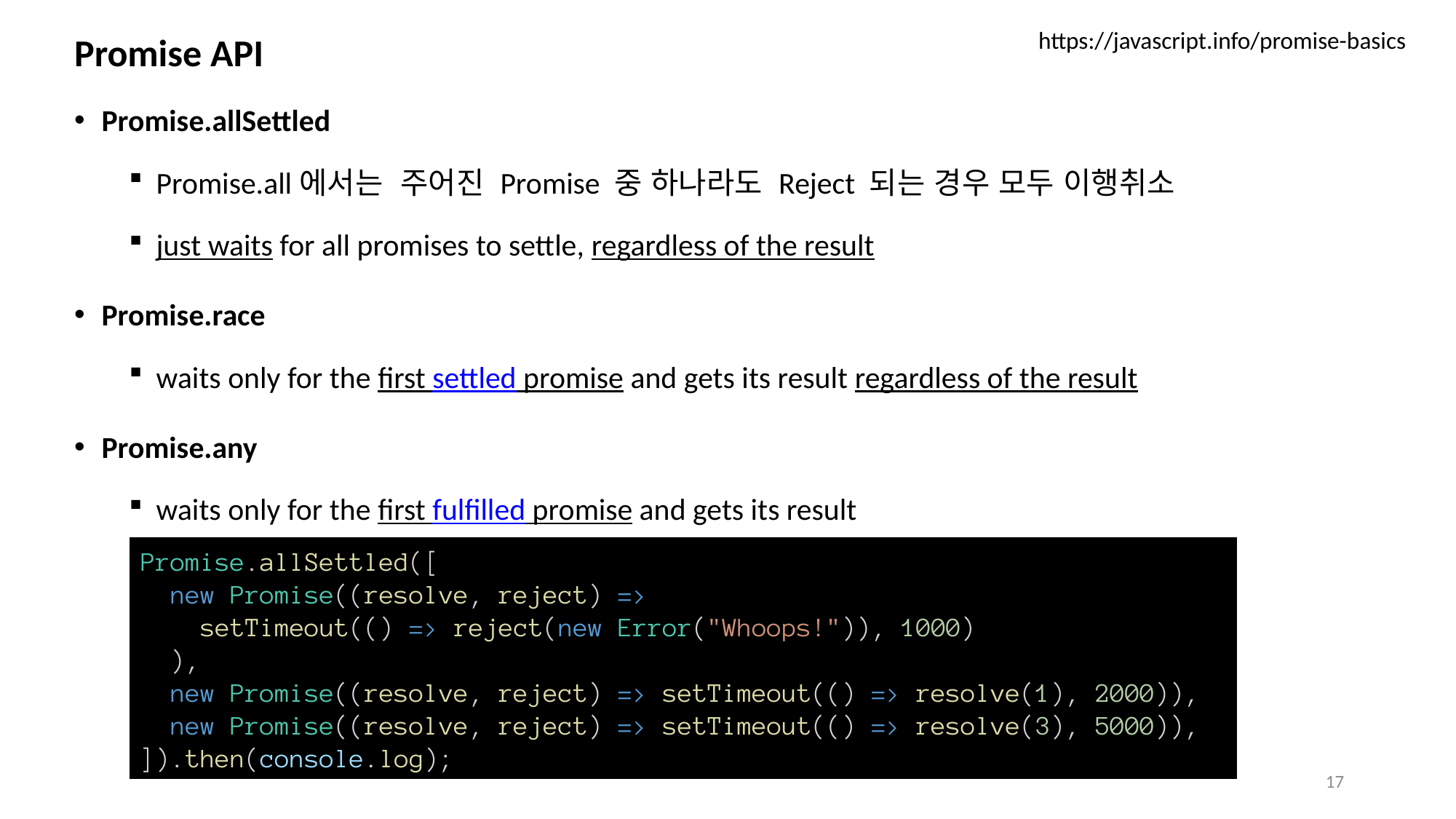

# Promise API
https://javascript.info/promise-basics
Promise.allSettled
Promise.all에서는  주어진 Promise 중 하나라도 Reject 되는 경우 모두 이행취소
just waits for all promises to settle, regardless of the result
Promise.race
waits only for the first settled promise and gets its result regardless of the result
Promise.any
waits only for the first fulfilled promise and gets its result
Promise.allSettled([
  new Promise((resolve, reject) =>
    setTimeout(() => reject(new Error("Whoops!")), 1000)
  ),
  new Promise((resolve, reject) => setTimeout(() => resolve(1), 2000)),
  new Promise((resolve, reject) => setTimeout(() => resolve(3), 5000)),
]).then(console.log);
17